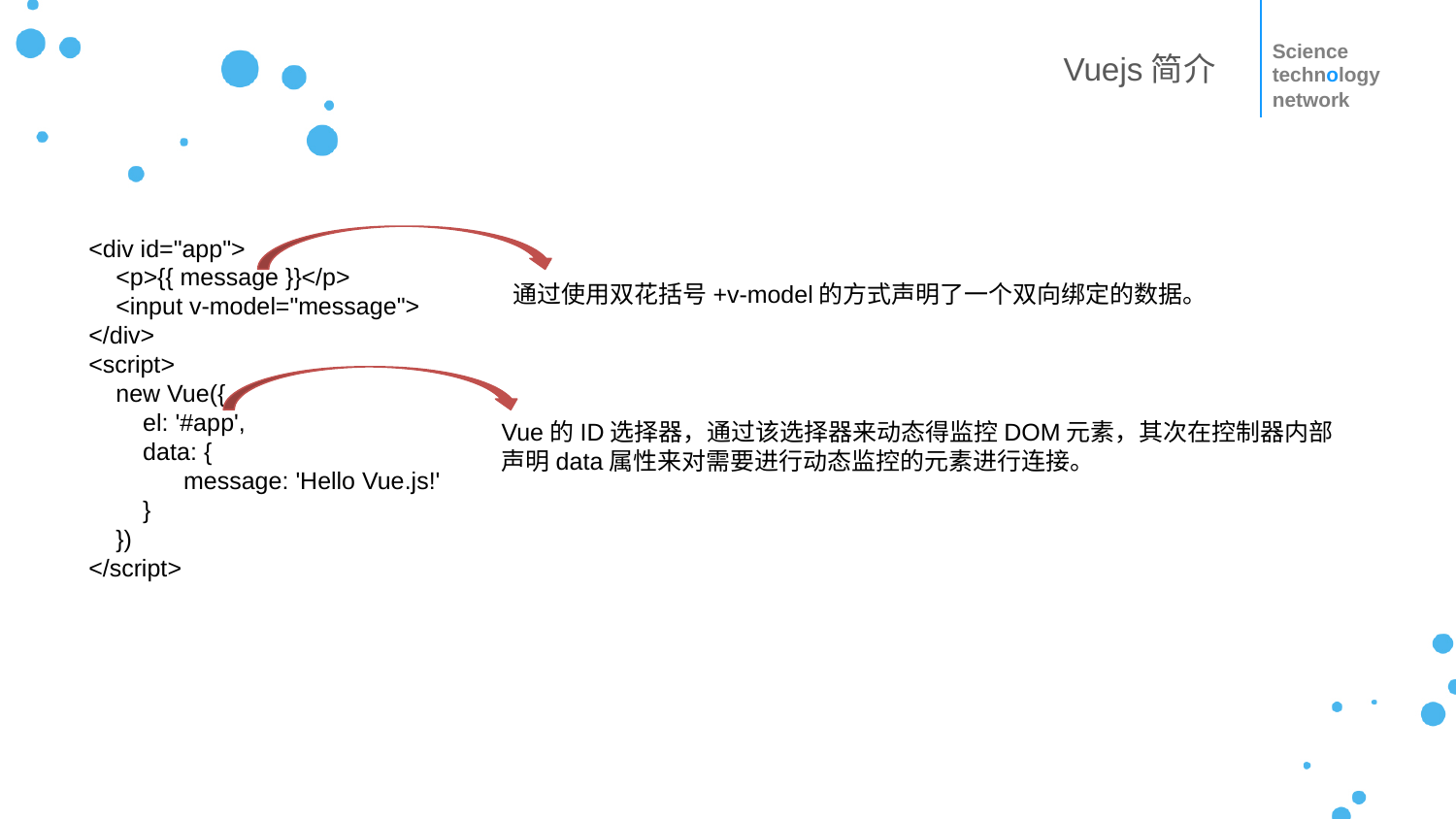

Science
technology
network
Vuejs简介
<div id="app">
    <p>{{ message }}</p>
    <input v-model="message">
</div>
<script>
    new Vue({
        el: '#app',
        data: {
              message: 'Hello Vue.js!'
        }
    })
</script>

通过使用双花括号+v-model的方式声明了一个双向绑定的数据。

Vue的ID选择器，通过该选择器来动态得监控DOM元素，其次在控制器内部声明data属性来对需要进行动态监控的元素进行连接。